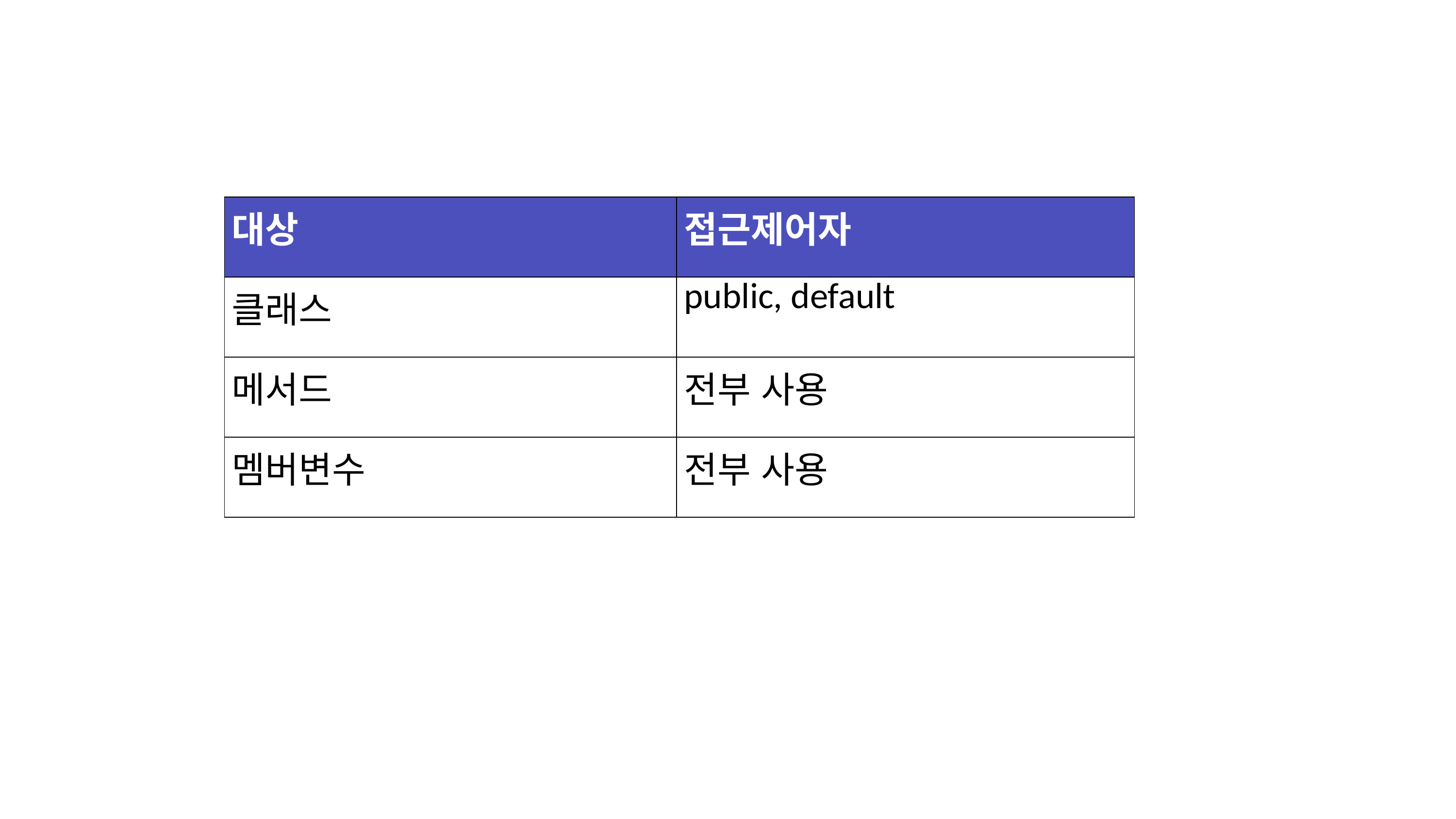

| 대상 | 접근제어자 |
| --- | --- |
| 클래스 | public, default |
| 메서드 | 전부 사용 |
| 멤버변수 | 전부 사용 |